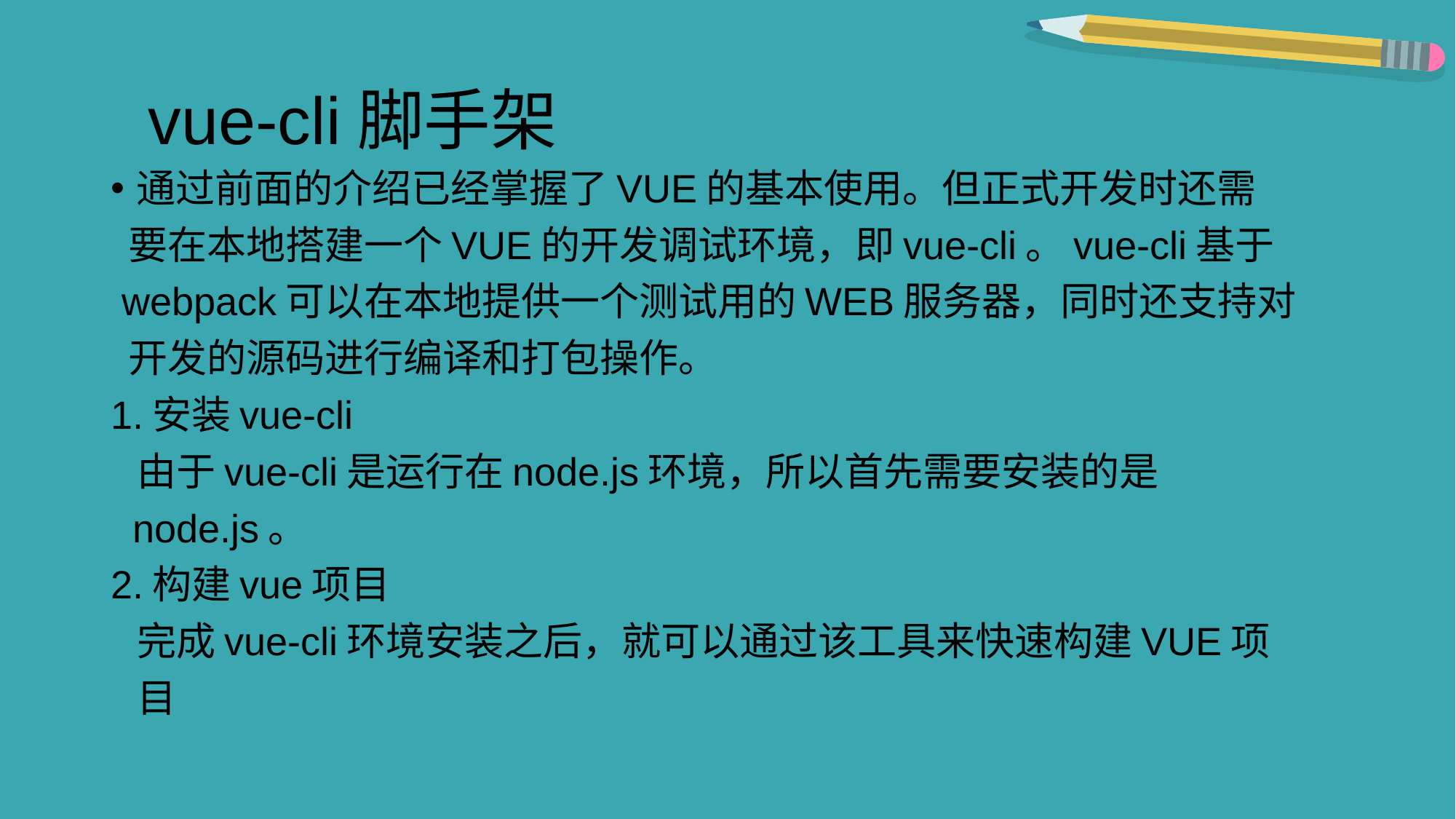

# vue-cli脚手架
通过前面的介绍已经掌握了VUE的基本使用。但正式开发时还需
 要在本地搭建一个VUE的开发调试环境，即vue-cli。vue-cli基于
 webpack可以在本地提供一个测试用的WEB服务器，同时还支持对
 开发的源码进行编译和打包操作。
1.安装vue-cli
  由于vue-cli是运行在node.js环境，所以首先需要安装的是
  node.js。
2.构建vue项目
  完成vue-cli环境安装之后，就可以通过该工具来快速构建VUE项
  目